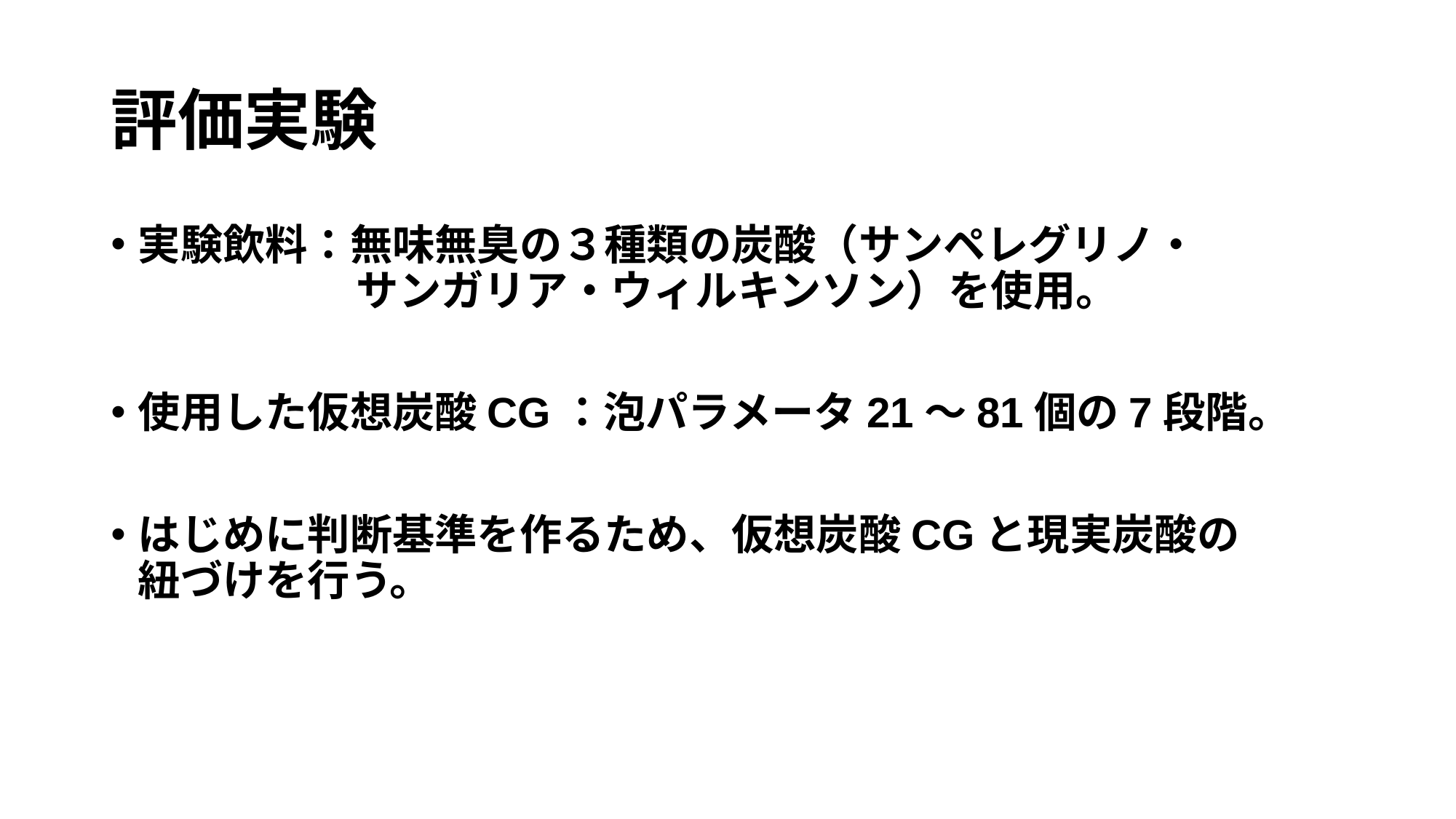

# 評価実験
実験飲料：無味無臭の３種類の炭酸（サンペレグリノ・
		サンガリア・ウィルキンソン）を使用。

使用した仮想炭酸CG：泡パラメータ21～81個の7段階。

はじめに判断基準を作るため、仮想炭酸CGと現実炭酸の
紐づけを行う。